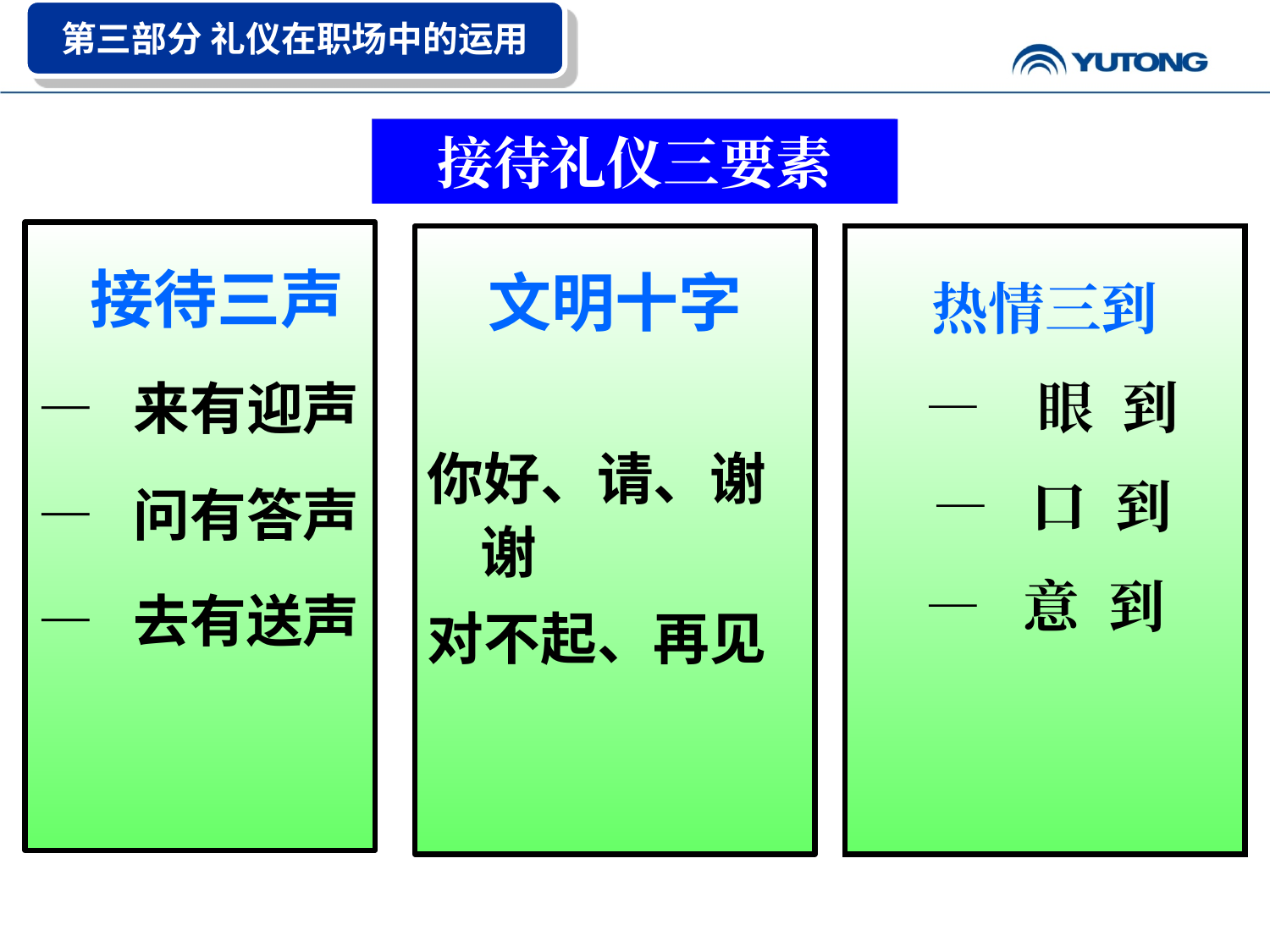

第三部分 礼仪在职场中的运用
接待礼仪三要素
   接待三声
—  来有迎声
—  问有答声
—  去有送声
文明十字

你好、请、谢谢
对不起、再见

热情三到
 —   眼  到
 —  口  到
—  意  到